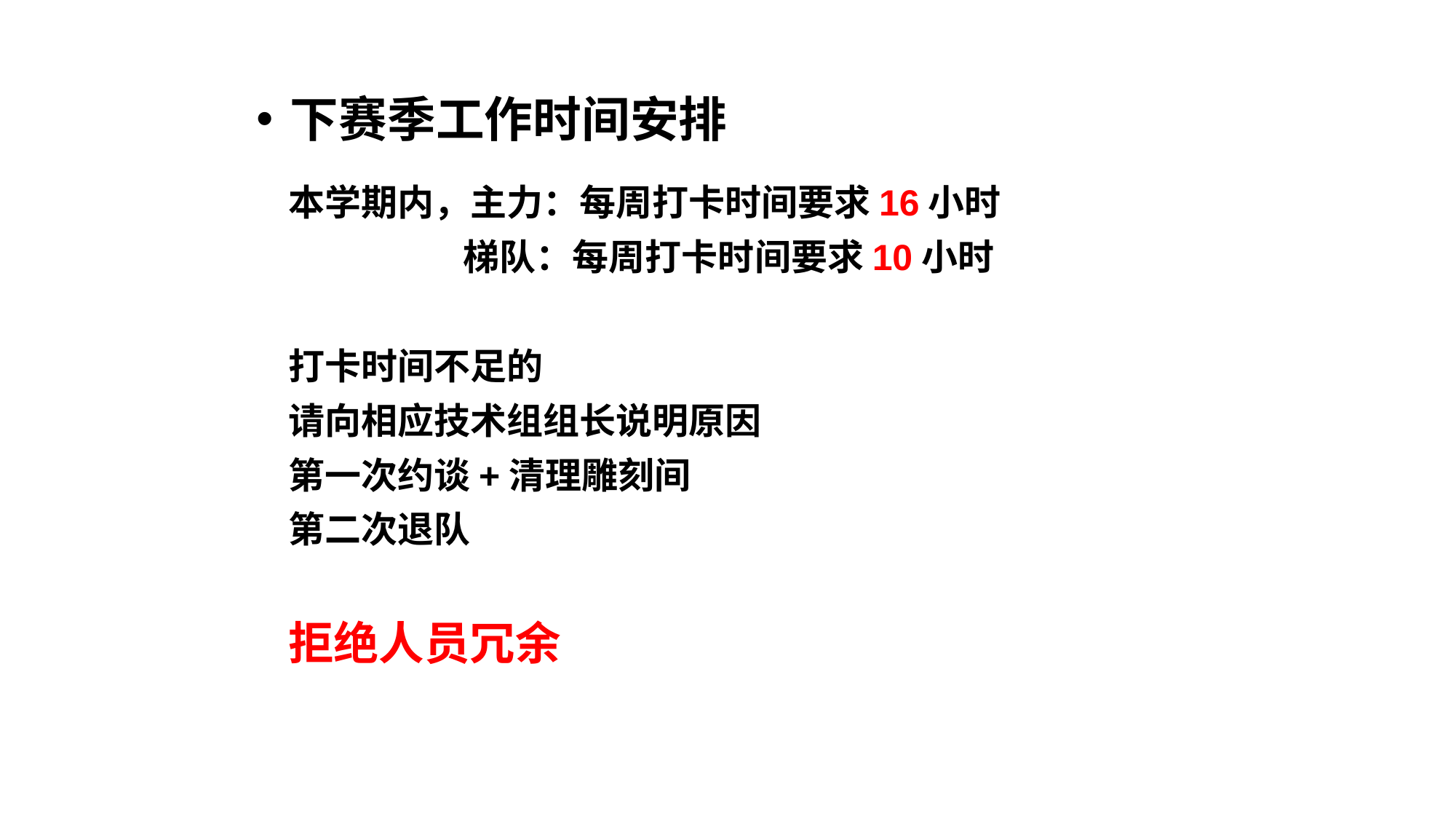

下赛季工作时间安排
本学期内，主力：每周打卡时间要求16小时
	       梯队：每周打卡时间要求10小时

打卡时间不足的
请向相应技术组组长说明原因
第一次约谈+清理雕刻间
第二次退队

拒绝人员冗余